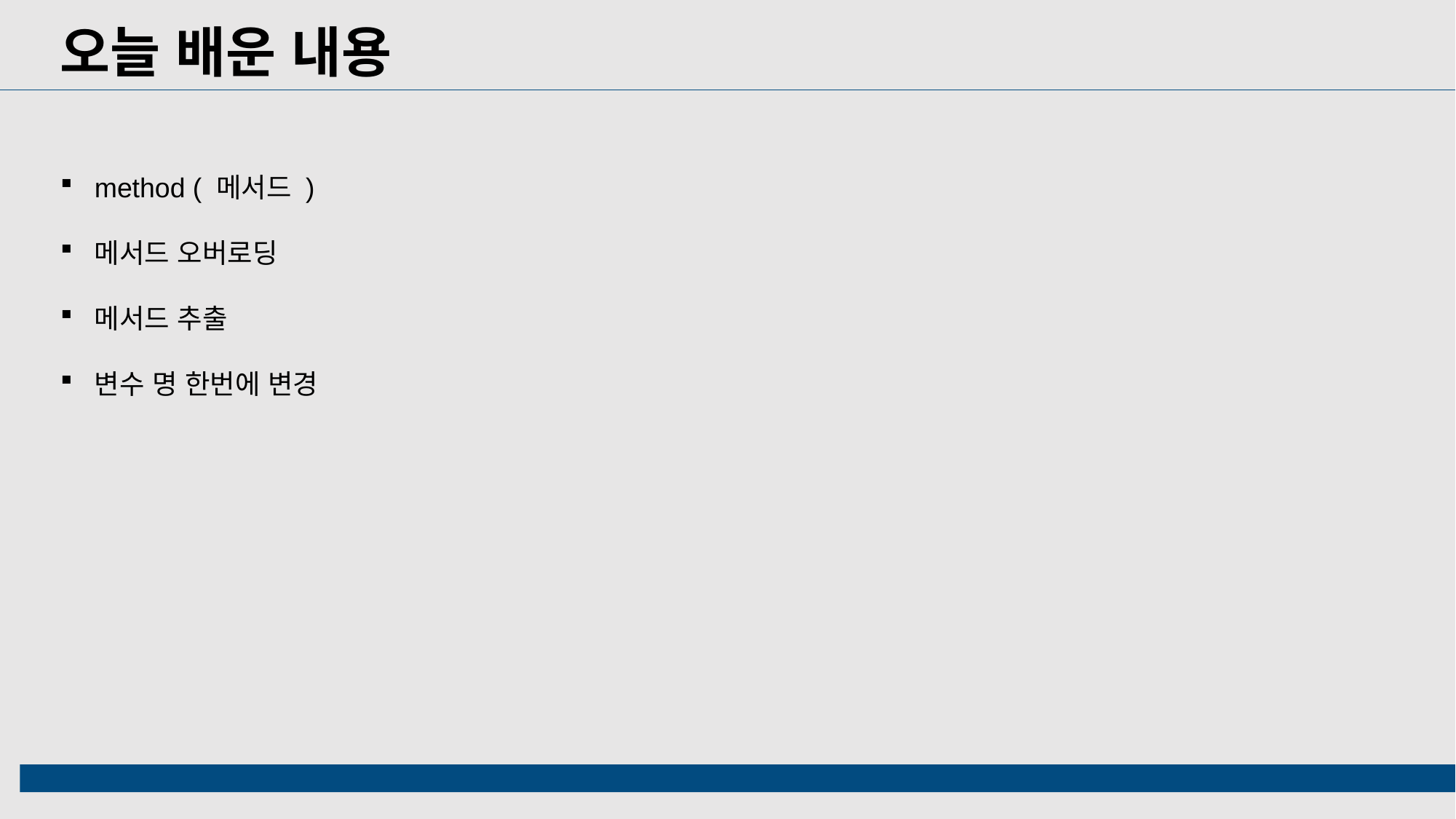

오늘 배운 내용
method ( 메서드 )
메서드 오버로딩
메서드 추출
변수 명 한번에 변경